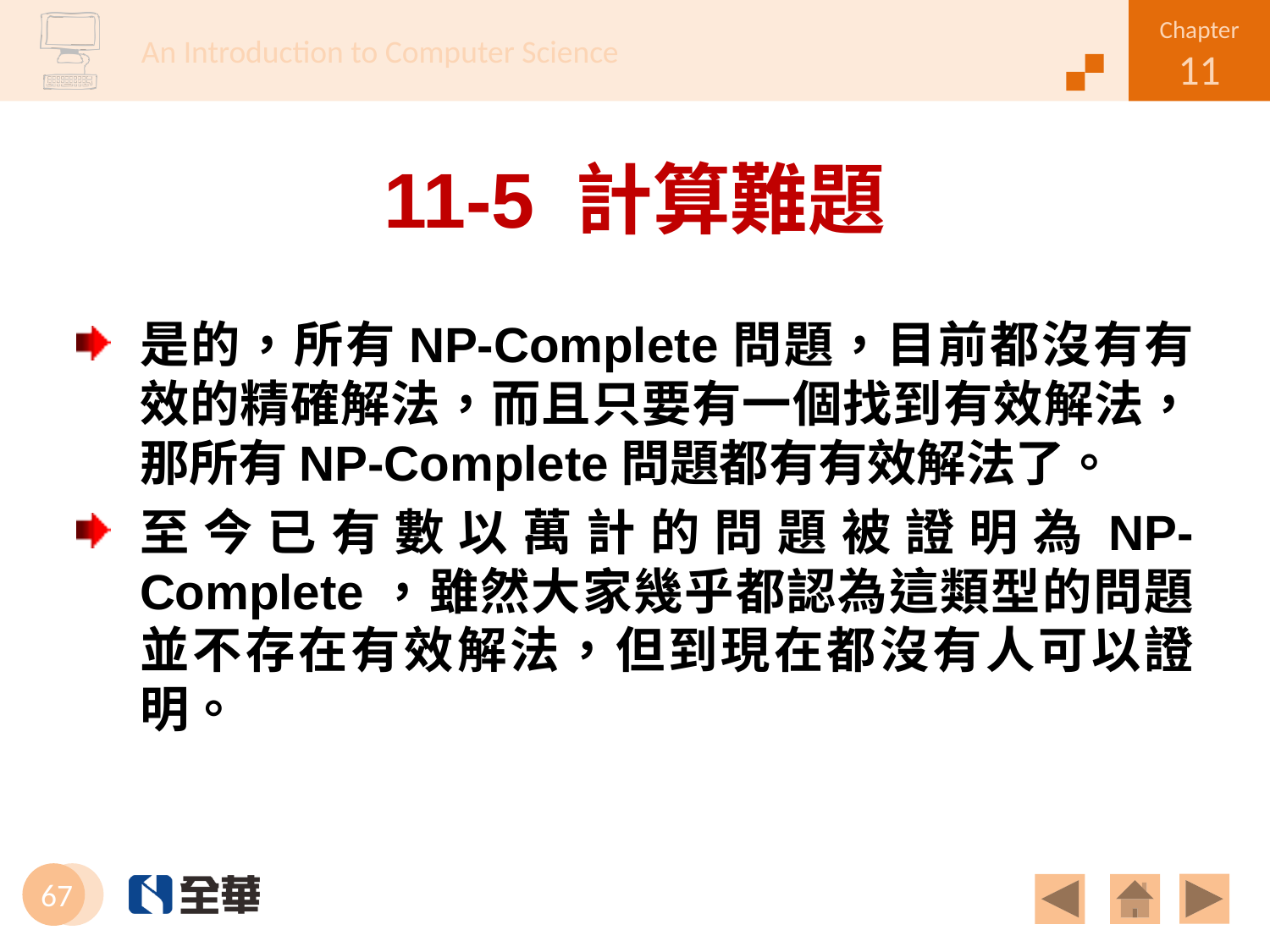

# 11-5 計算難題
是的，所有NP-Complete問題，目前都沒有有效的精確解法，而且只要有一個找到有效解法，那所有NP-Complete問題都有有效解法了。
至今已有數以萬計的問題被證明為NP-Complete，雖然大家幾乎都認為這類型的問題並不存在有效解法，但到現在都沒有人可以證明。